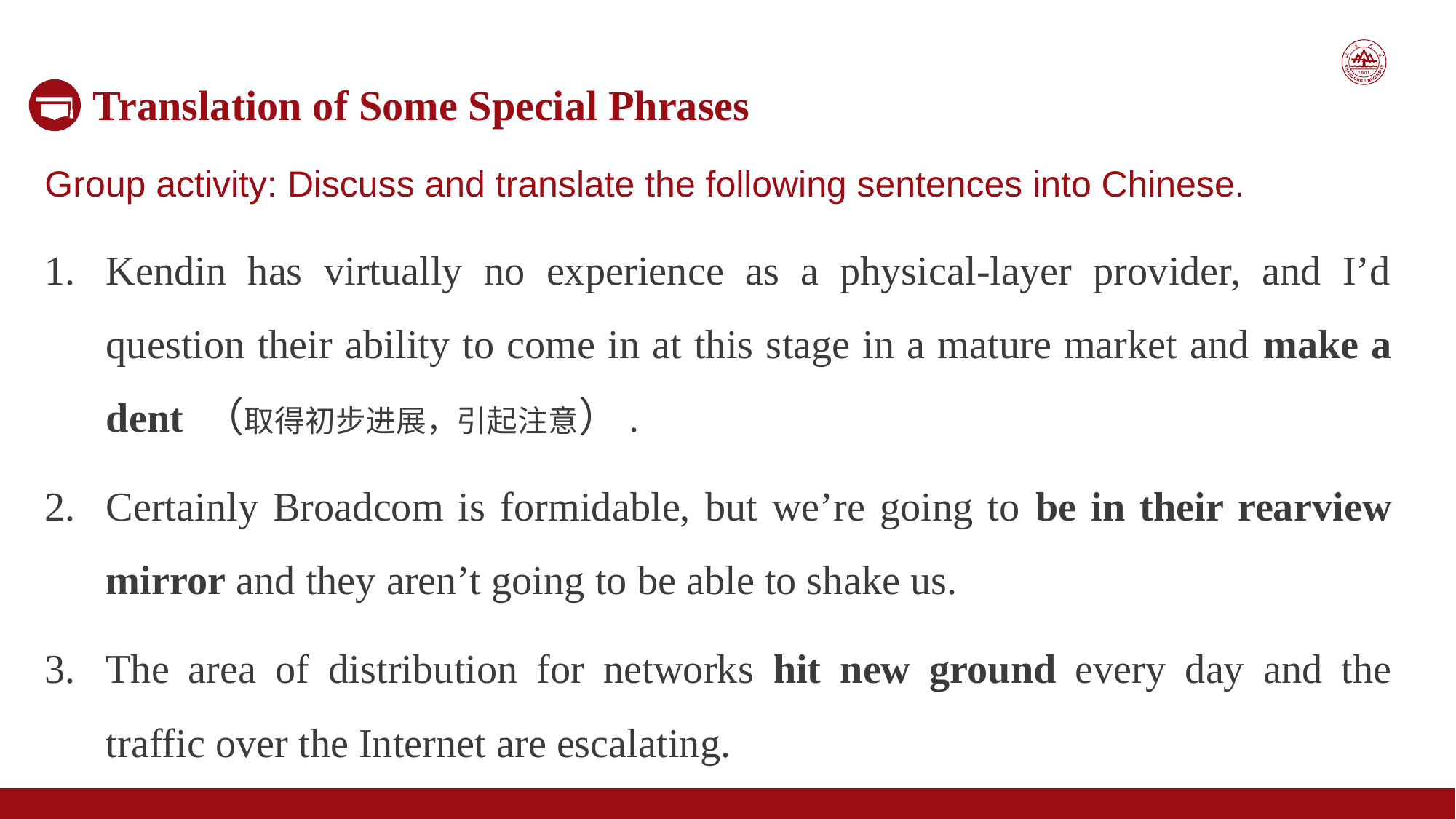

Translation of Some Special Phrases
Group activity: Discuss and translate the following sentences into Chinese.
Kendin has virtually no experience as a physical-layer provider, and I’d question their ability to come in at this stage in a mature market and make a dent （取得初步进展，引起注意）.
Certainly Broadcom is formidable, but we’re going to be in their rearview mirror and they aren’t going to be able to shake us.
The area of distribution for networks hit new ground every day and the traffic over the Internet are escalating.